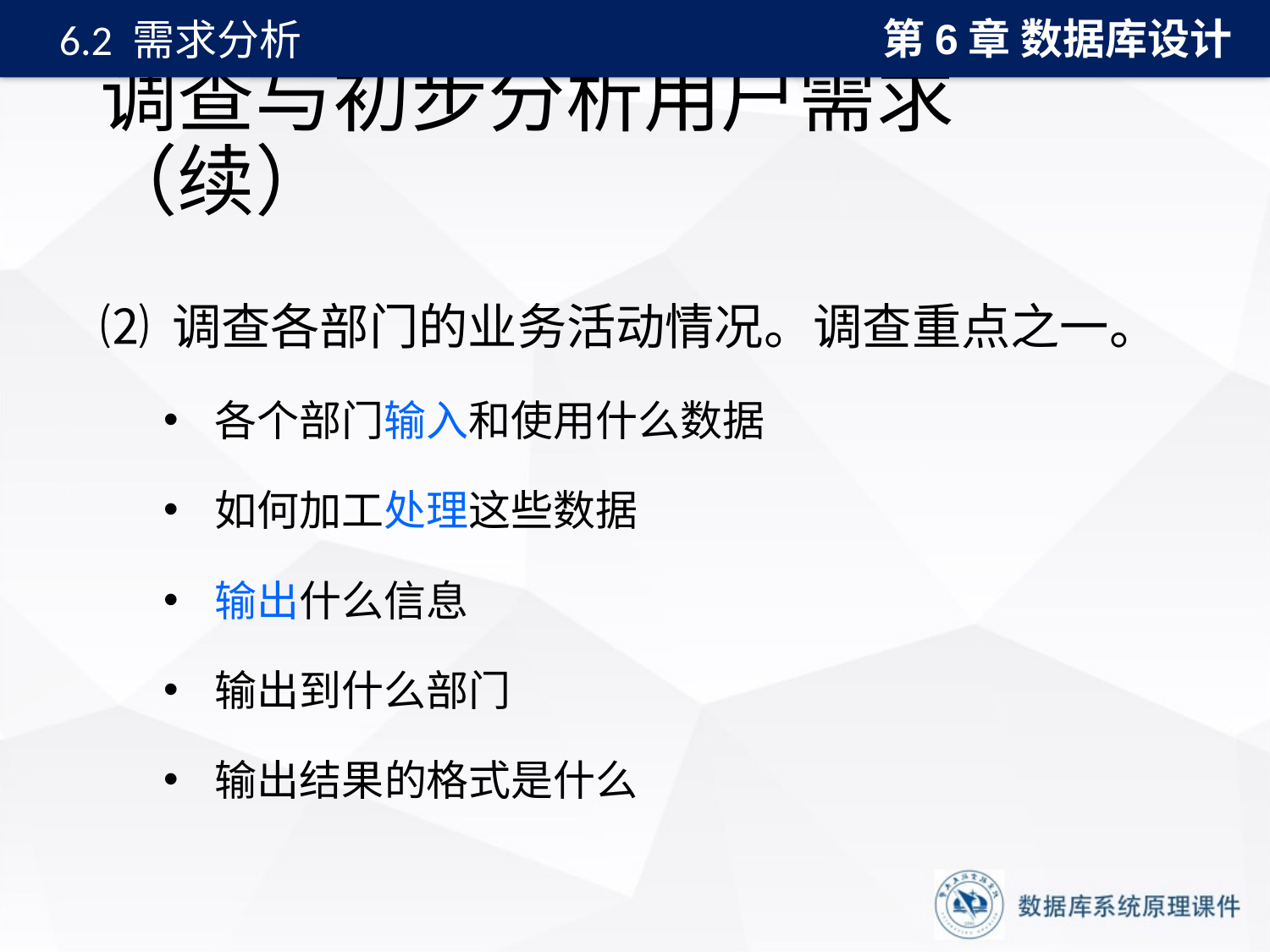

第6章 数据库设计
6.2 需求分析
# 调查与初步分析用户需求（续）
⑵ 调查各部门的业务活动情况。调查重点之一。
 各个部门输入和使用什么数据
 如何加工处理这些数据
 输出什么信息
 输出到什么部门
 输出结果的格式是什么